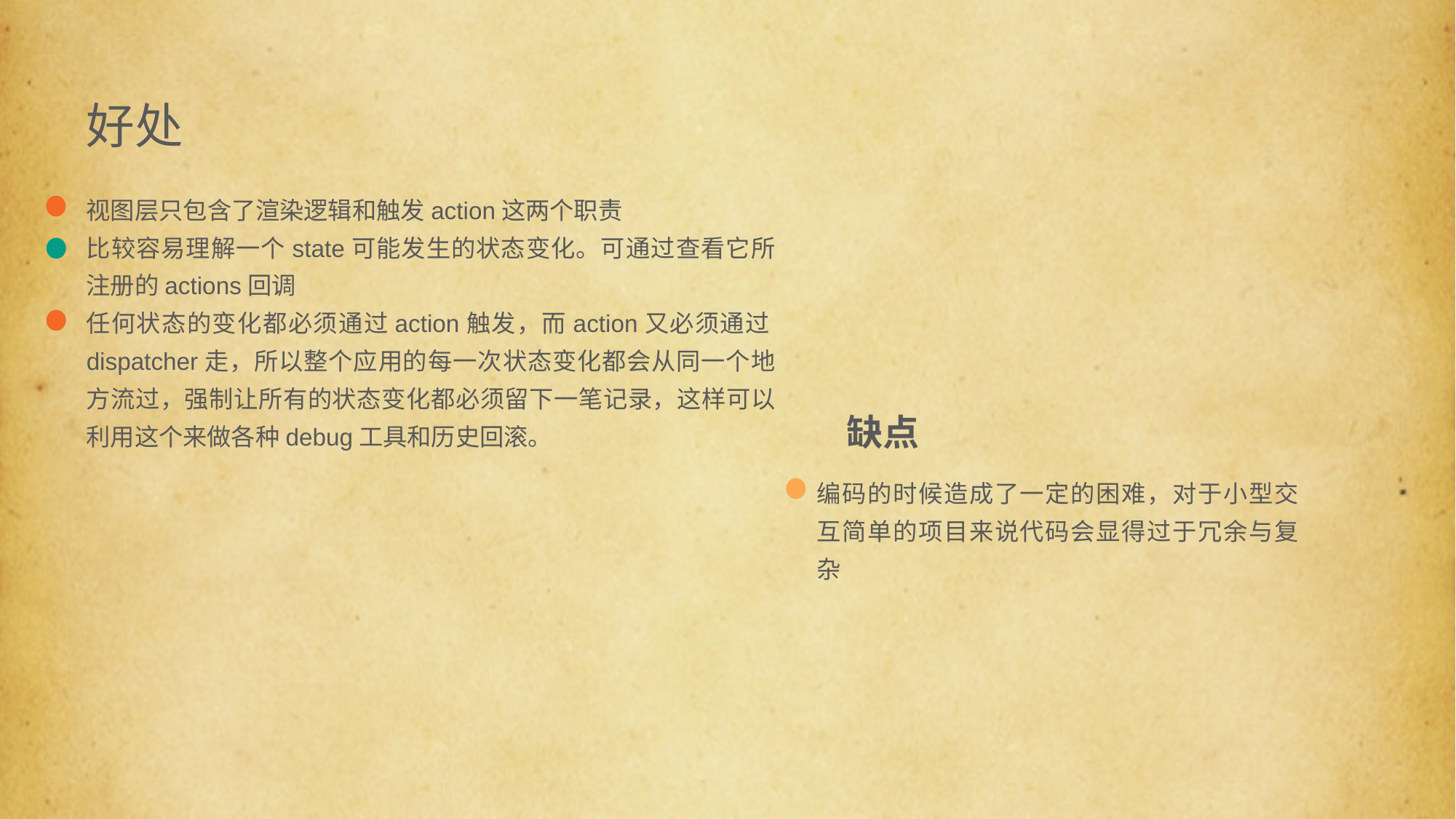

好处
视图层只包含了渲染逻辑和触发action这两个职责
比较容易理解一个state可能发生的状态变化。可通过查看它所注册的actions回调
任何状态的变化都必须通过action触发，而action又必须通过dispatcher走，所以整个应用的每一次状态变化都会从同一个地方流过，强制让所有的状态变化都必须留下一笔记录，这样可以利用这个来做各种debug工具和历史回滚。

缺点

编码的时候造成了一定的困难，对于小型交互简单的项目来说代码会显得过于冗余与复杂